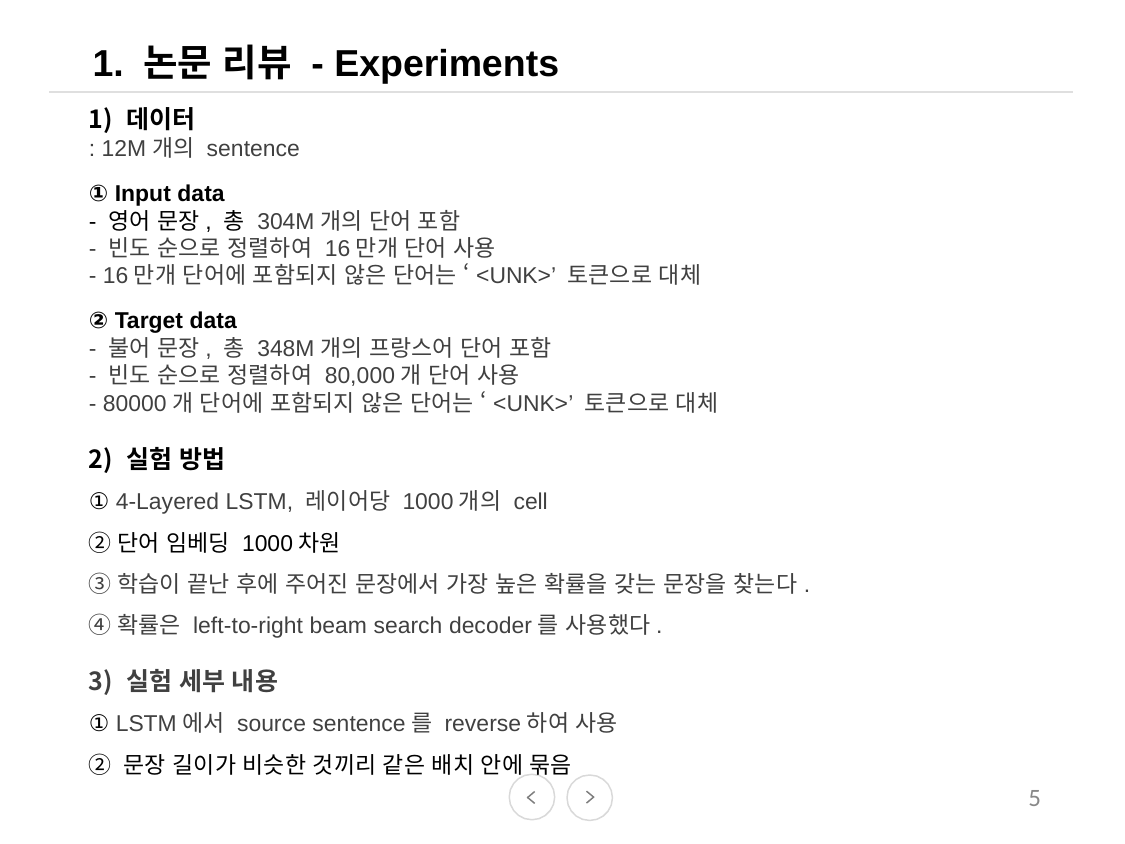

1. 논문 리뷰 - Experiments

데이터
: 12M개의 sentence

① Input data
- 영어 문장, 총 304M개의 단어 포함
- 빈도 순으로 정렬하여 16만개 단어 사용
- 16만개 단어에 포함되지 않은 단어는 ‘<UNK>’ 토큰으로 대체

② Target data
- 불어 문장, 총 348M개의 프랑스어 단어 포함
- 빈도 순으로 정렬하여 80,000개 단어 사용
- 80000개 단어에 포함되지 않은 단어는 ‘<UNK>’ 토큰으로 대체

실험 방법
① 4-Layered LSTM, 레이어당 1000개의 cell
②단어 임베딩 1000차원
③학습이 끝난 후에 주어진 문장에서 가장 높은 확률을 갖는 문장을 찾는다.
④확률은 left-to-right beam search decoder를 사용했다.

실험 세부 내용
① LSTM에서 source sentence를 reverse하여 사용
② 문장 길이가 비슷한 것끼리 같은 배치 안에 묶음

5